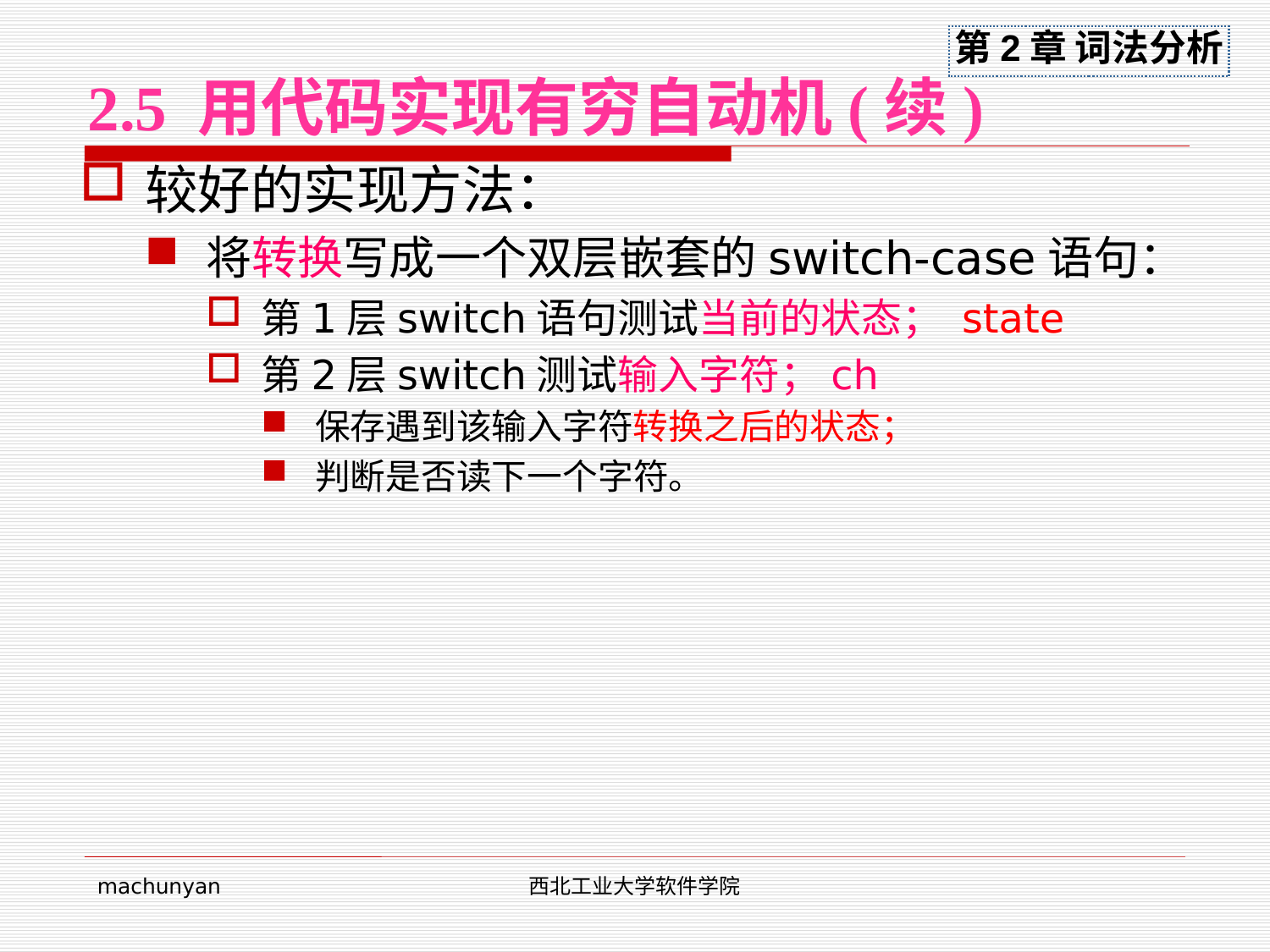

# 2.5 用代码实现有穷自动机(续)
较好的实现方法：
将转换写成一个双层嵌套的switch-case语句：
第1层switch语句测试当前的状态； state
第2层switch测试输入字符；ch
保存遇到该输入字符转换之后的状态；
判断是否读下一个字符。
machunyan

西北工业大学软件学院
121